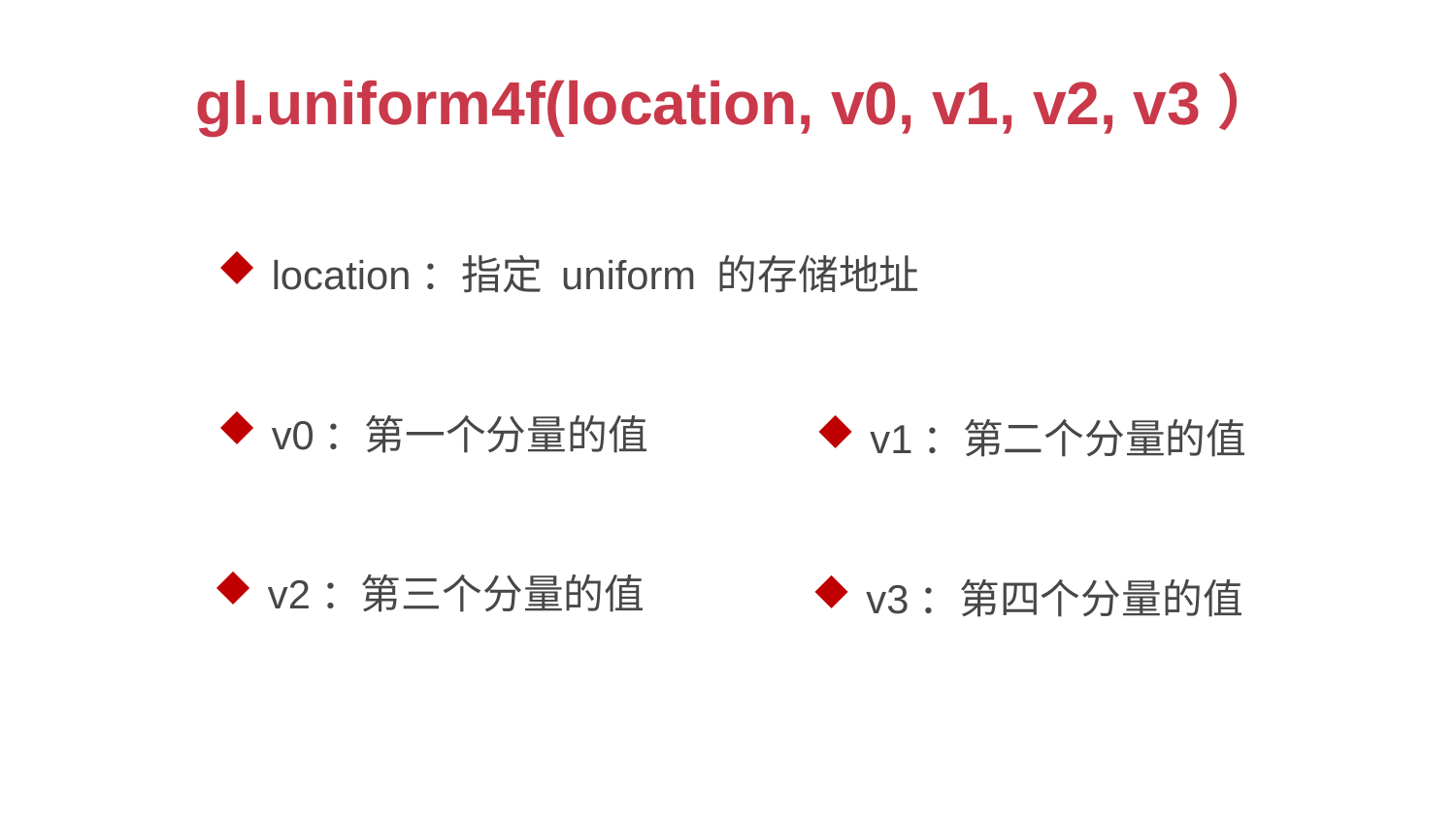

gl.uniform4f(location, v0, v1, v2, v3）
location：指定 uniform 的存储地址
v0：第⼀个分量的值
v1：第二个分量的值
v2：第三个分量的值
v3：第四个分量的值